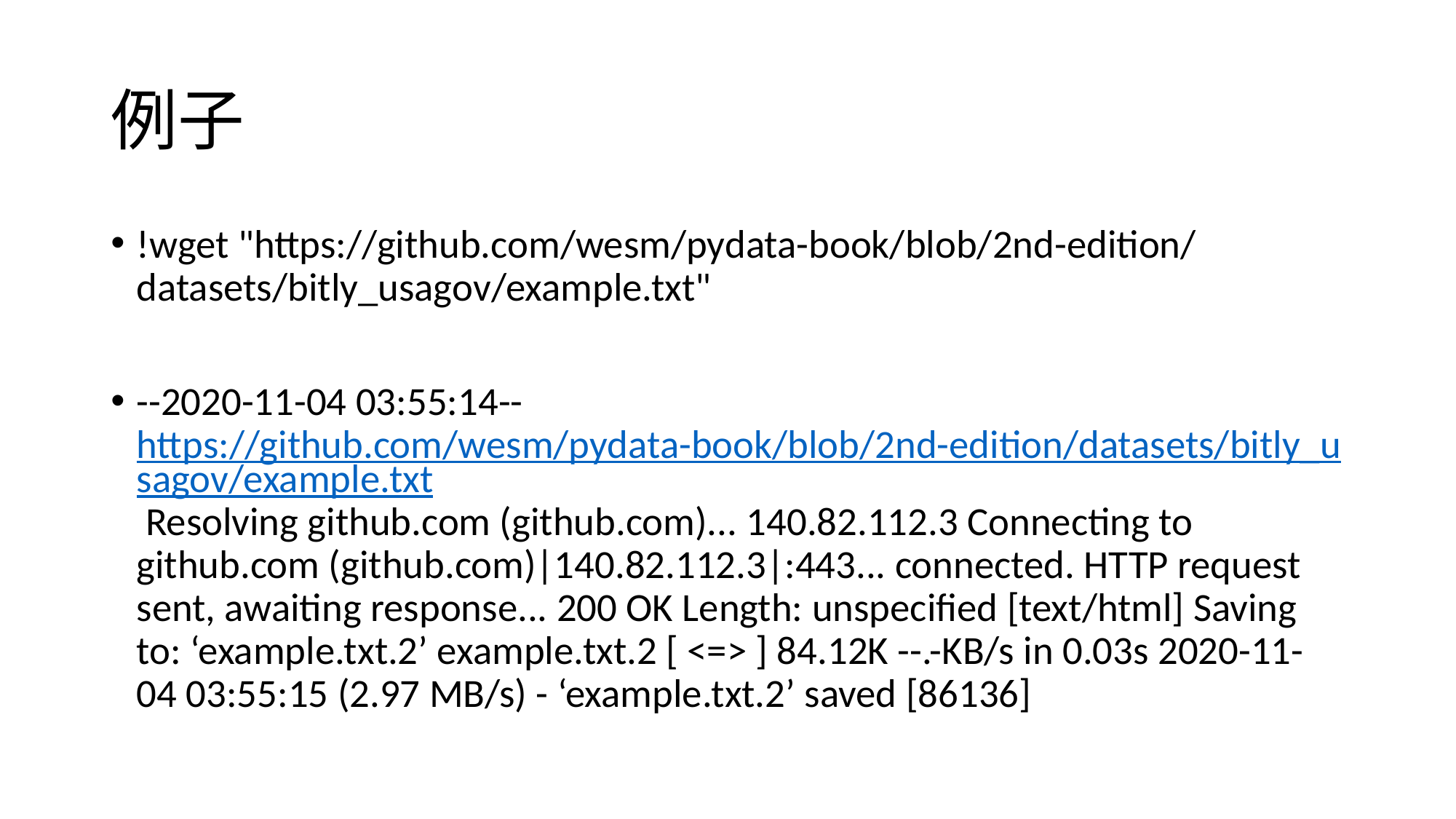

# 例子
!wget "https://github.com/wesm/pydata-book/blob/2nd-edition/datasets/bitly_usagov/example.txt"

--2020-11-04 03:55:14-- https://github.com/wesm/pydata-book/blob/2nd-edition/datasets/bitly_usagov/example.txt Resolving github.com (github.com)... 140.82.112.3 Connecting to github.com (github.com)|140.82.112.3|:443... connected. HTTP request sent, awaiting response... 200 OK Length: unspecified [text/html] Saving to: ‘example.txt.2’ example.txt.2 [ <=> ] 84.12K --.-KB/s in 0.03s 2020-11-04 03:55:15 (2.97 MB/s) - ‘example.txt.2’ saved [86136]